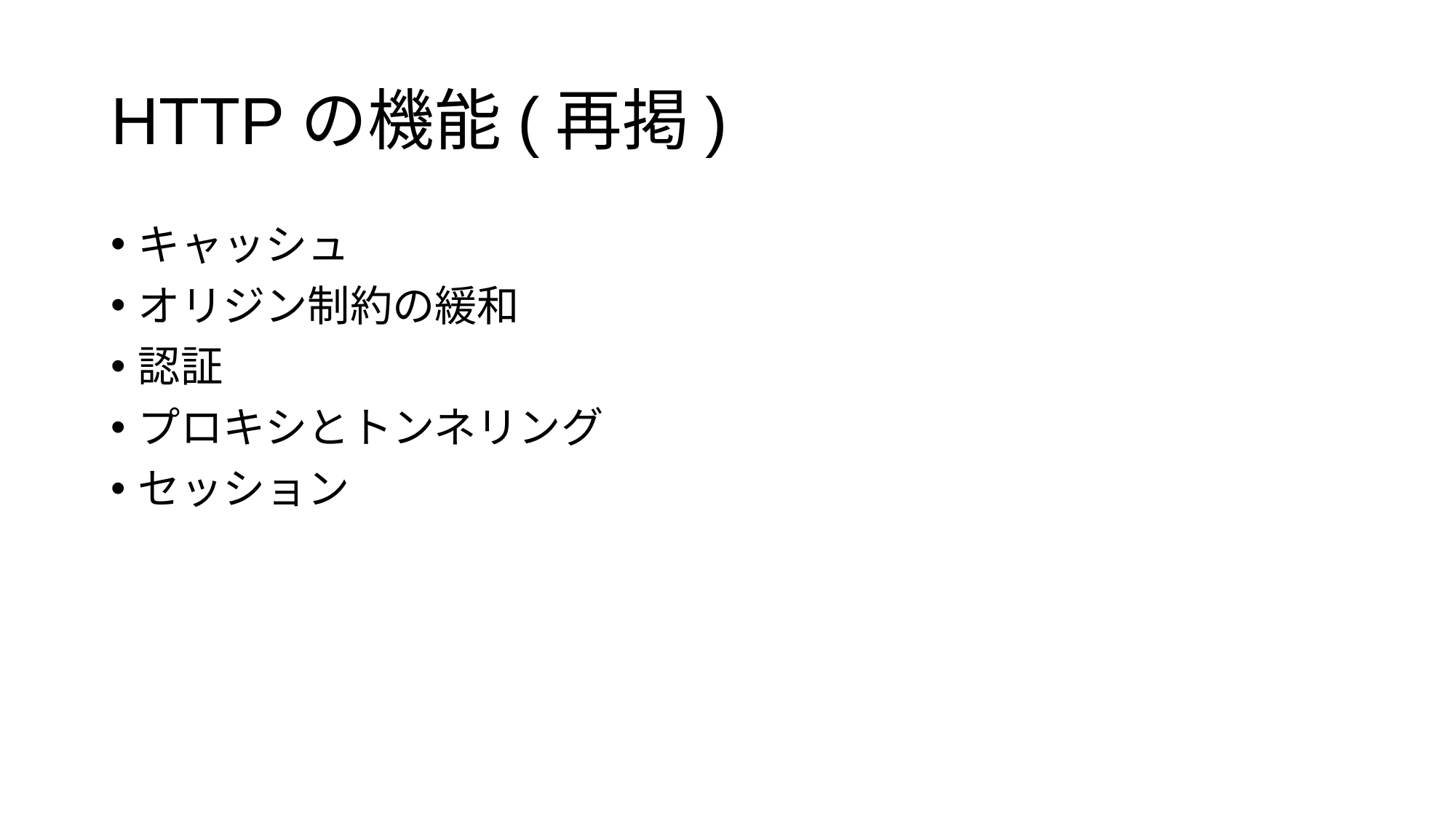

# HTTPの機能(再掲)
キャッシュ
オリジン制約の緩和
認証
プロキシとトンネリング
セッション